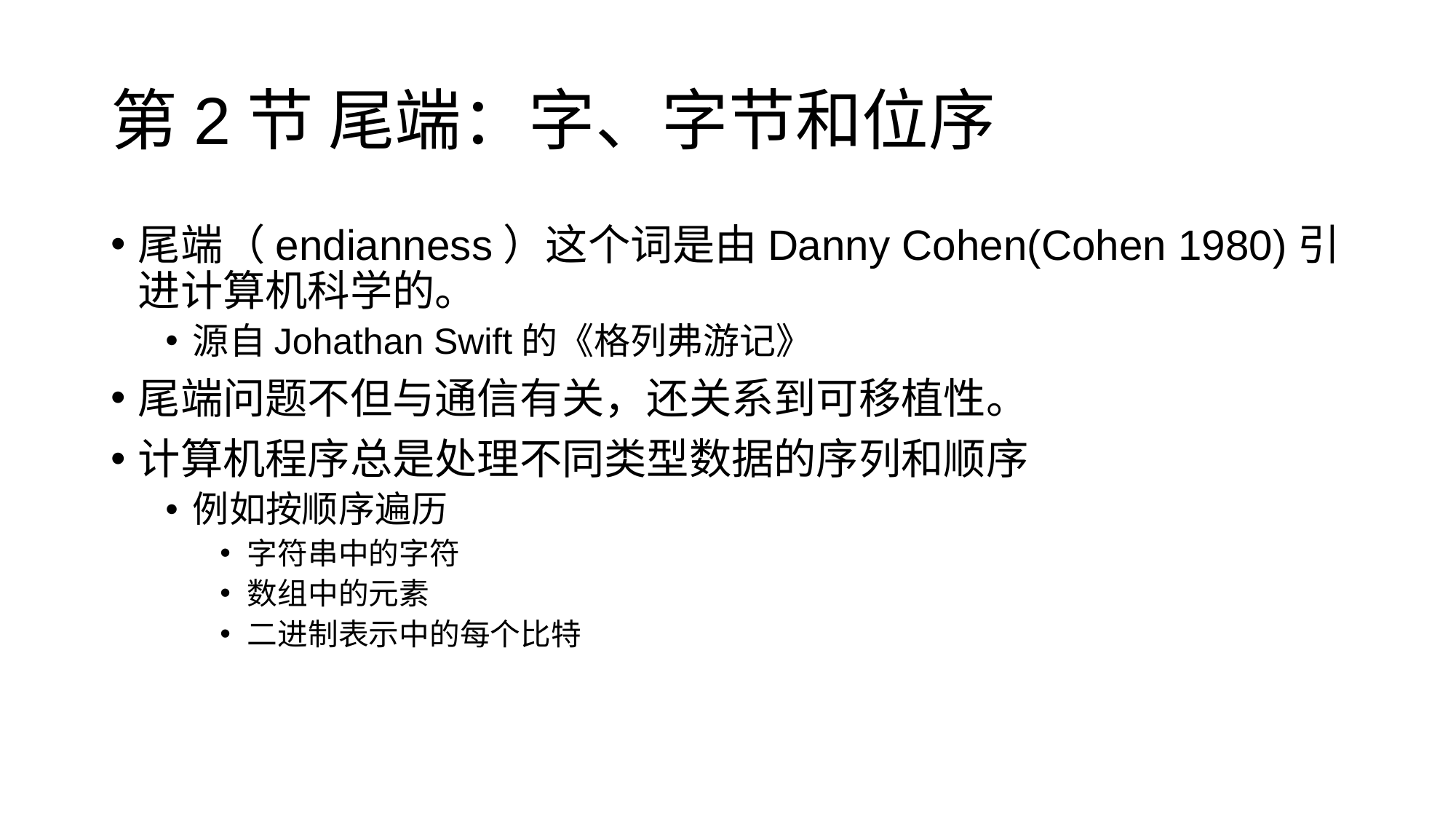

# 第2节 尾端：字、字节和位序
尾端（endianness）这个词是由Danny Cohen(Cohen 1980)引进计算机科学的。
源自Johathan Swift的《格列弗游记》
尾端问题不但与通信有关，还关系到可移植性。
计算机程序总是处理不同类型数据的序列和顺序
例如按顺序遍历
字符串中的字符
数组中的元素
二进制表示中的每个比特